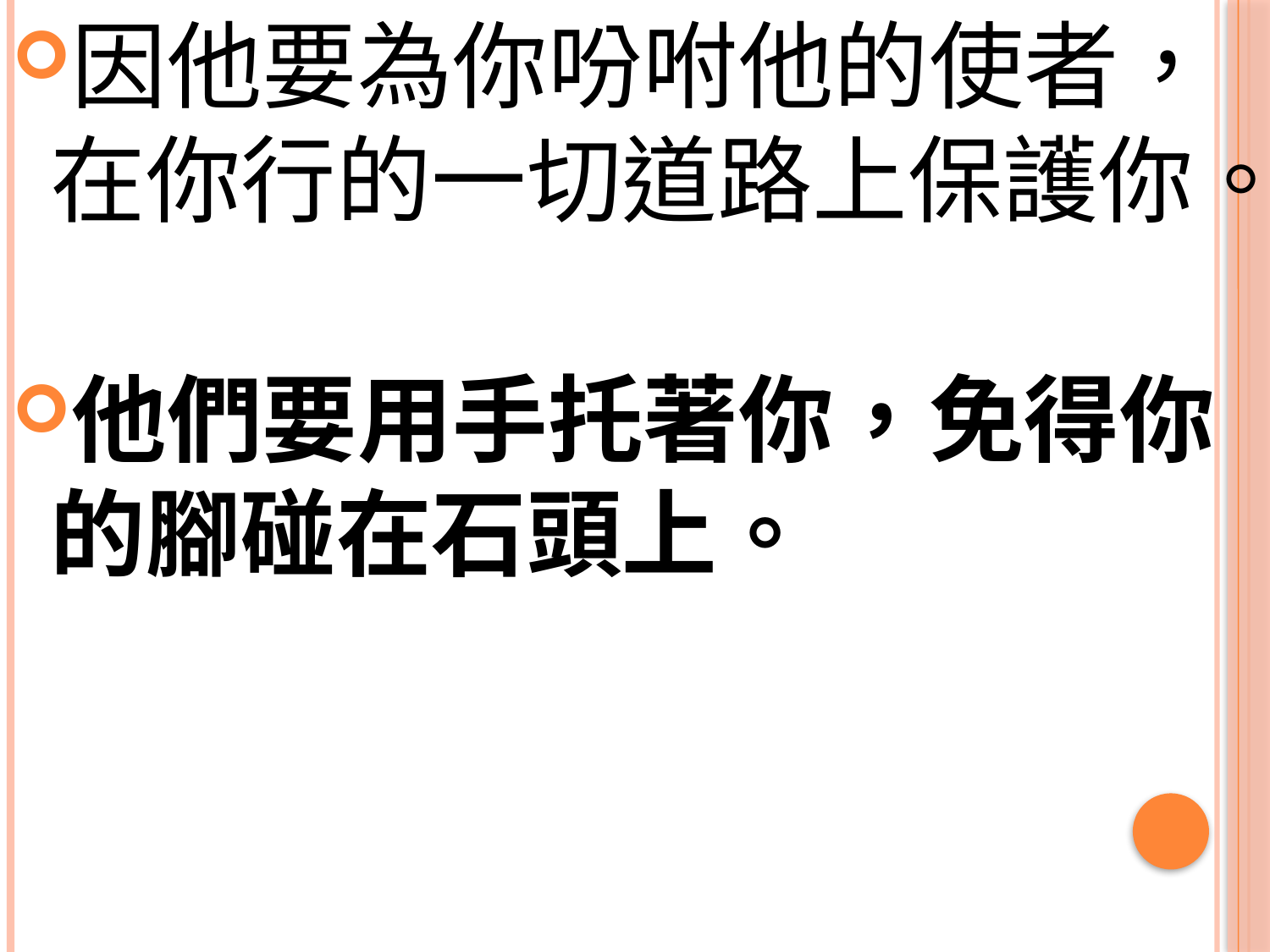

因他要為你吩咐他的使者，在你行的一切道路上保護你。
他們要用手托著你，免得你的腳碰在石頭上。